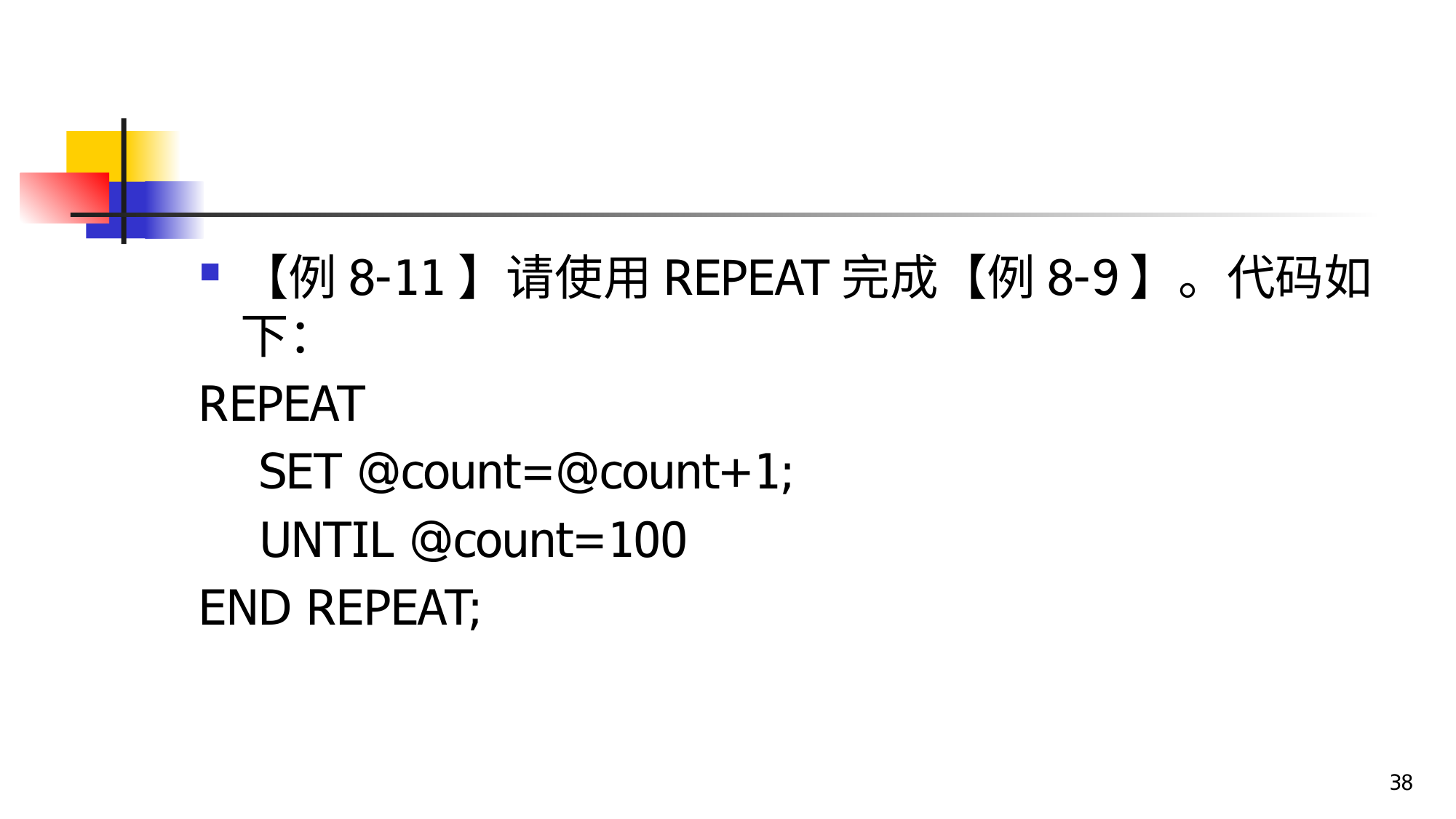

#
【例8-11】请使用REPEAT完成【例8-9】。代码如下：
REPEAT
    SET @count=@count+1;
    UNTIL @count=100
END REPEAT;

38